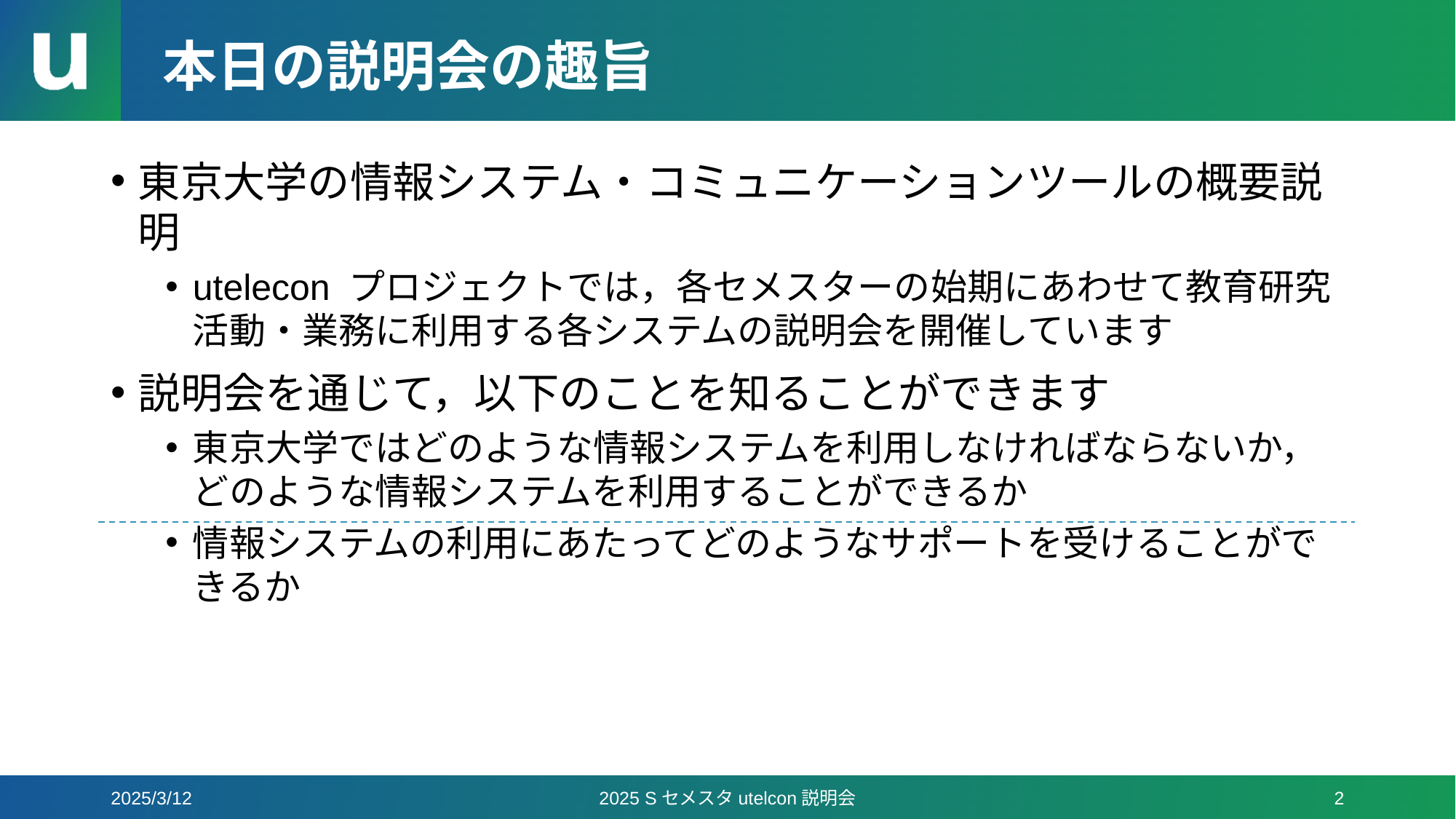

# 本日の説明会の趣旨
東京大学の情報システム・コミュニケーションツールの概要説明
utelecon プロジェクトでは，各セメスターの始期にあわせて教育研究活動・業務に利用する各システムの説明会を開催しています
説明会を通じて，以下のことを知ることができます
東京大学ではどのような情報システムを利用しなければならないか，
どのような情報システムを利用することができるか
情報システムの利用にあたってどのようなサポートを受けることができるか
2025/3/12
2025 Sセメスタutelcon説明会
2